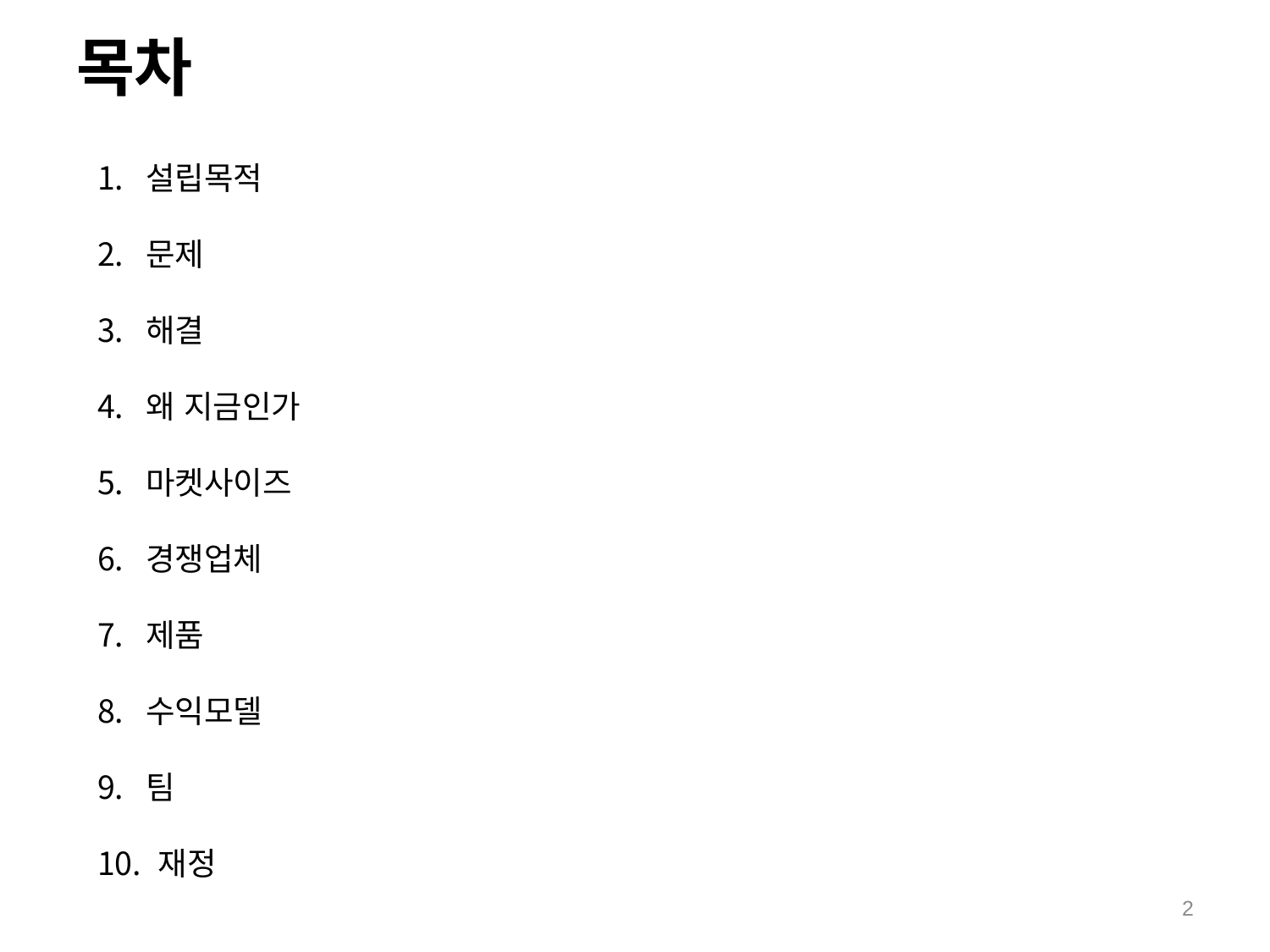

# 목차
 설립목적
 문제
 해결
 왜 지금인가
 마켓사이즈
 경쟁업체
 제품
 수익모델
 팀
 재정
2